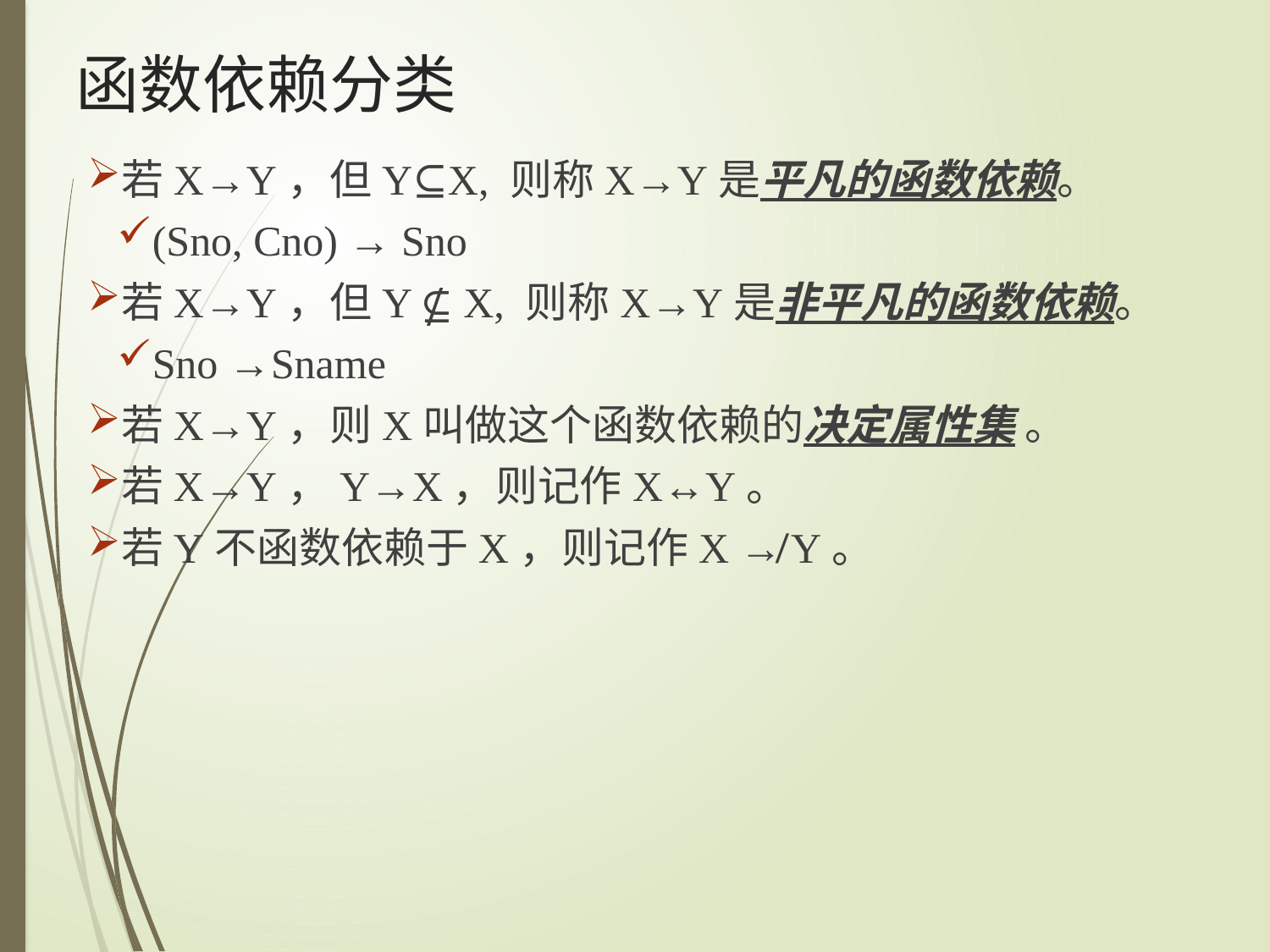

函数依赖分类
若X→Y，但Y⊆X, 则称X→Y是平凡的函数依赖。
(Sno, Cno) → Sno
若X→Y，但Y ⊈ X, 则称X→Y是非平凡的函数依赖。
Sno →Sname
若X→Y，则X叫做这个函数依赖的决定属性集 。
若X→Y，Y→X，则记作X↔Y。
若Y不函数依赖于X，则记作X ↛ Y。